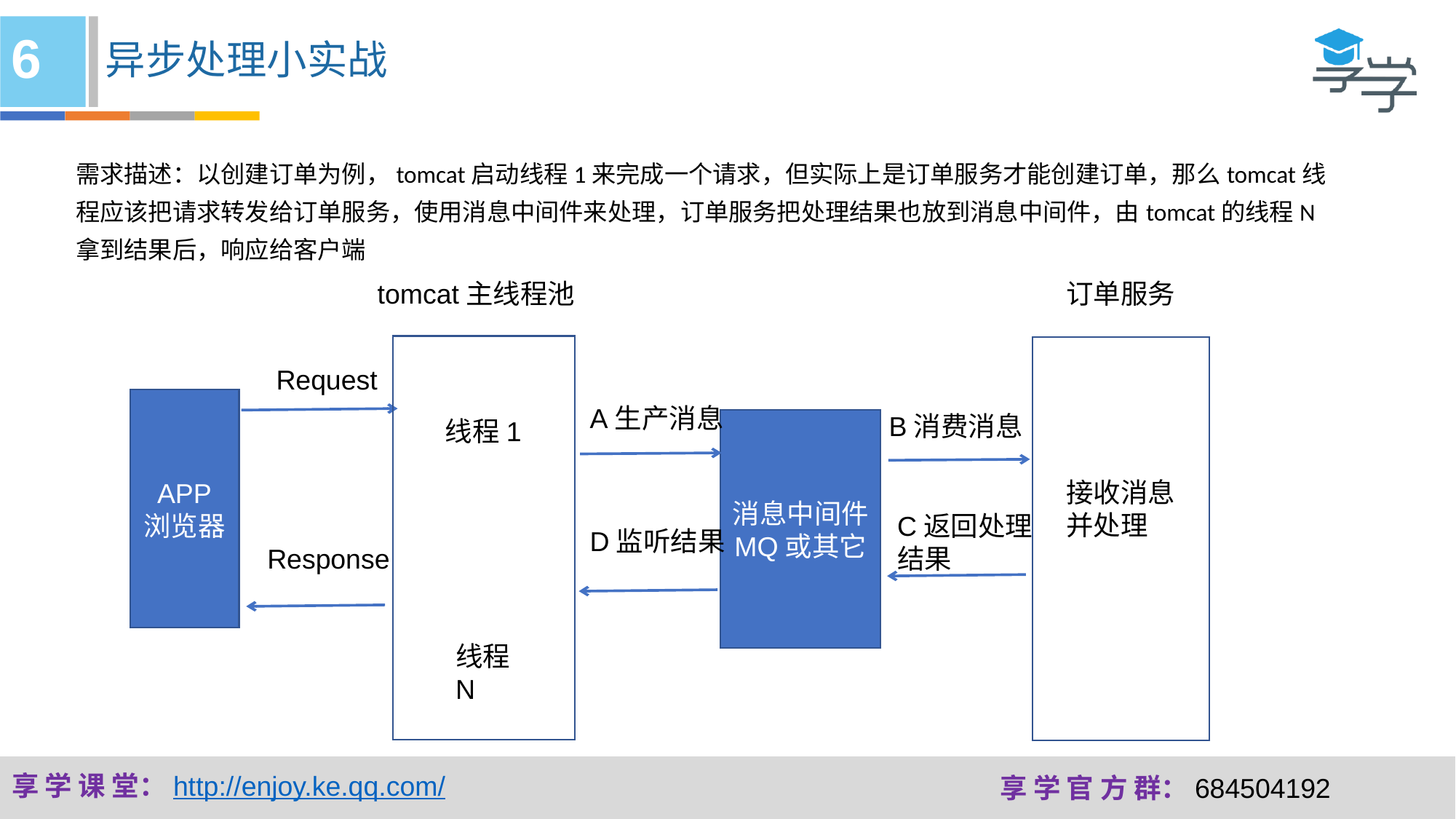

6
异步处理小实战

需求描述：以创建订单为例，tomcat启动线程1来完成一个请求，但实际上是订单服务才能创建订单，那么tomcat线程应该把请求转发给订单服务，使用消息中间件来处理，订单服务把处理结果也放到消息中间件，由tomcat的线程N拿到结果后，响应给客户端
tomcat主线程池
订单服务

Request
APP
浏览器
A生产消息
B消费消息
线程1
消息中间件
MQ或其它
接收消息
并处理
C返回处理
结果
D监听结果
Response
线程N